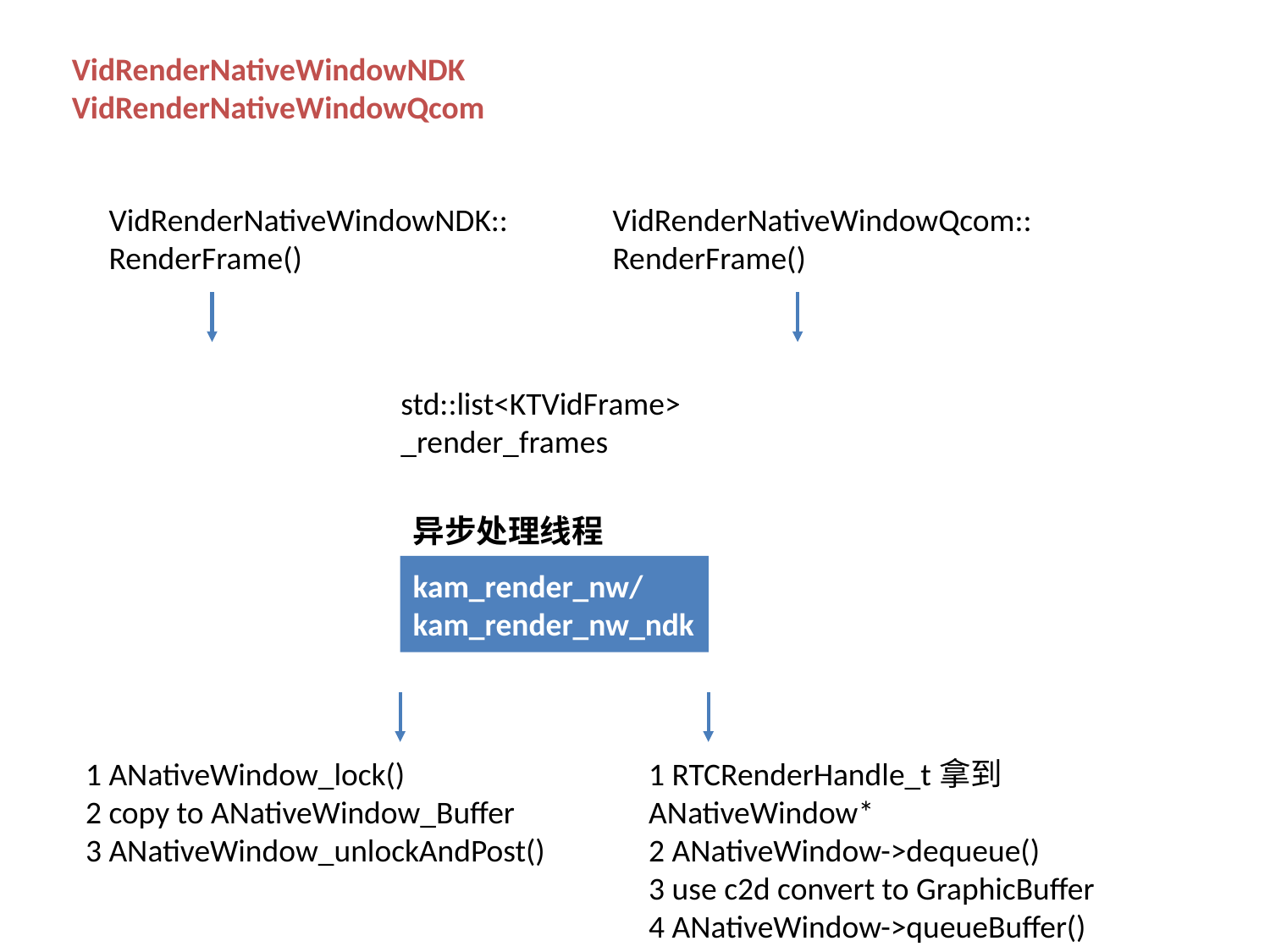

VidRenderNativeWindowNDK
VidRenderNativeWindowQcom
VidRenderNativeWindowNDK::RenderFrame()
VidRenderNativeWindowQcom::
RenderFrame()
std::list<KTVidFrame> _render_frames
异步处理线程
kam_render_nw/
kam_render_nw_ndk
1 ANativeWindow_lock()
2 copy to ANativeWindow_Buffer
3 ANativeWindow_unlockAndPost()
1 RTCRenderHandle_t拿到ANativeWindow*
2 ANativeWindow->dequeue()
3 use c2d convert to GraphicBuffer
4 ANativeWindow->queueBuffer()